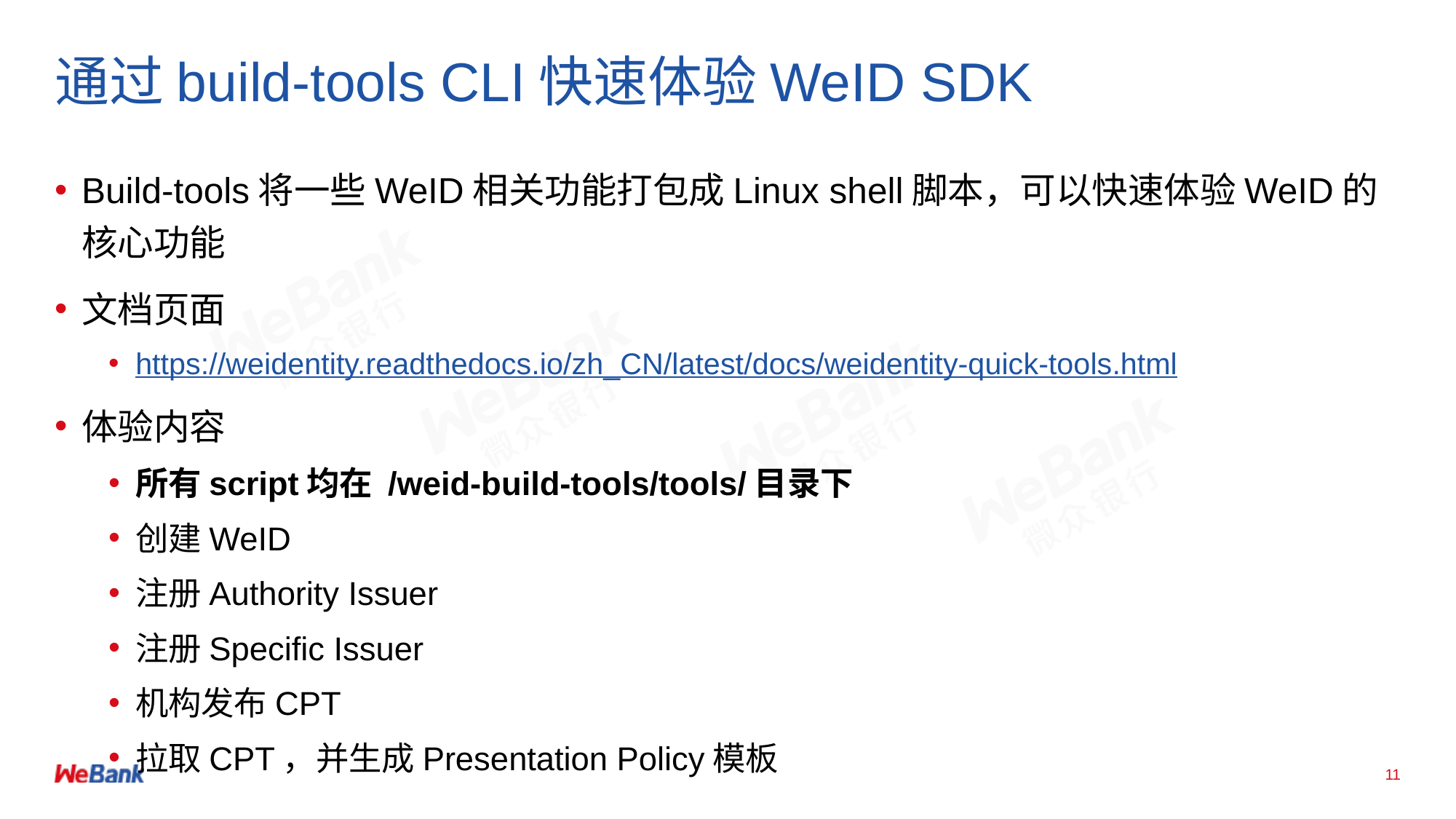

# 通过build-tools CLI快速体验WeID SDK
Build-tools将一些WeID相关功能打包成Linux shell脚本，可以快速体验WeID的核心功能
文档页面
https://weidentity.readthedocs.io/zh_CN/latest/docs/weidentity-quick-tools.html
体验内容
所有script均在 /weid-build-tools/tools/目录下
创建WeID
注册Authority Issuer
注册Specific Issuer
机构发布CPT
拉取CPT，并生成Presentation Policy模板
11